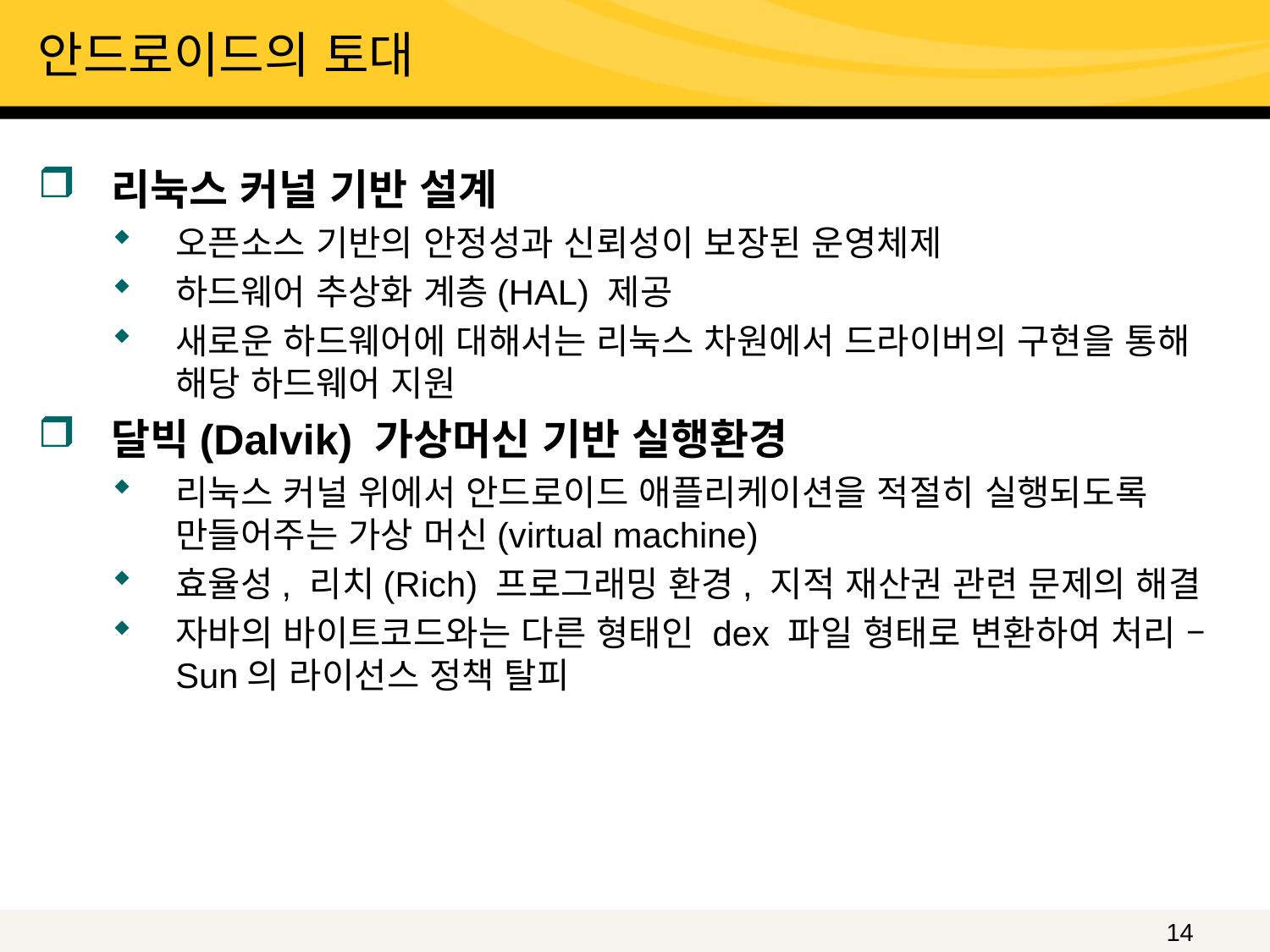

# 안드로이드의 토대
리눅스 커널 기반 설계
오픈소스 기반의 안정성과 신뢰성이 보장된 운영체제
하드웨어 추상화 계층(HAL) 제공
새로운 하드웨어에 대해서는 리눅스 차원에서 드라이버의 구현을 통해 해당 하드웨어 지원
달빅(Dalvik) 가상머신 기반 실행환경
리눅스 커널 위에서 안드로이드 애플리케이션을 적절히 실행되도록 만들어주는 가상 머신(virtual machine)
효율성, 리치(Rich) 프로그래밍 환경, 지적 재산권 관련 문제의 해결
자바의 바이트코드와는 다른 형태인 dex 파일 형태로 변환하여 처리 – Sun의 라이선스 정책 탈피

14